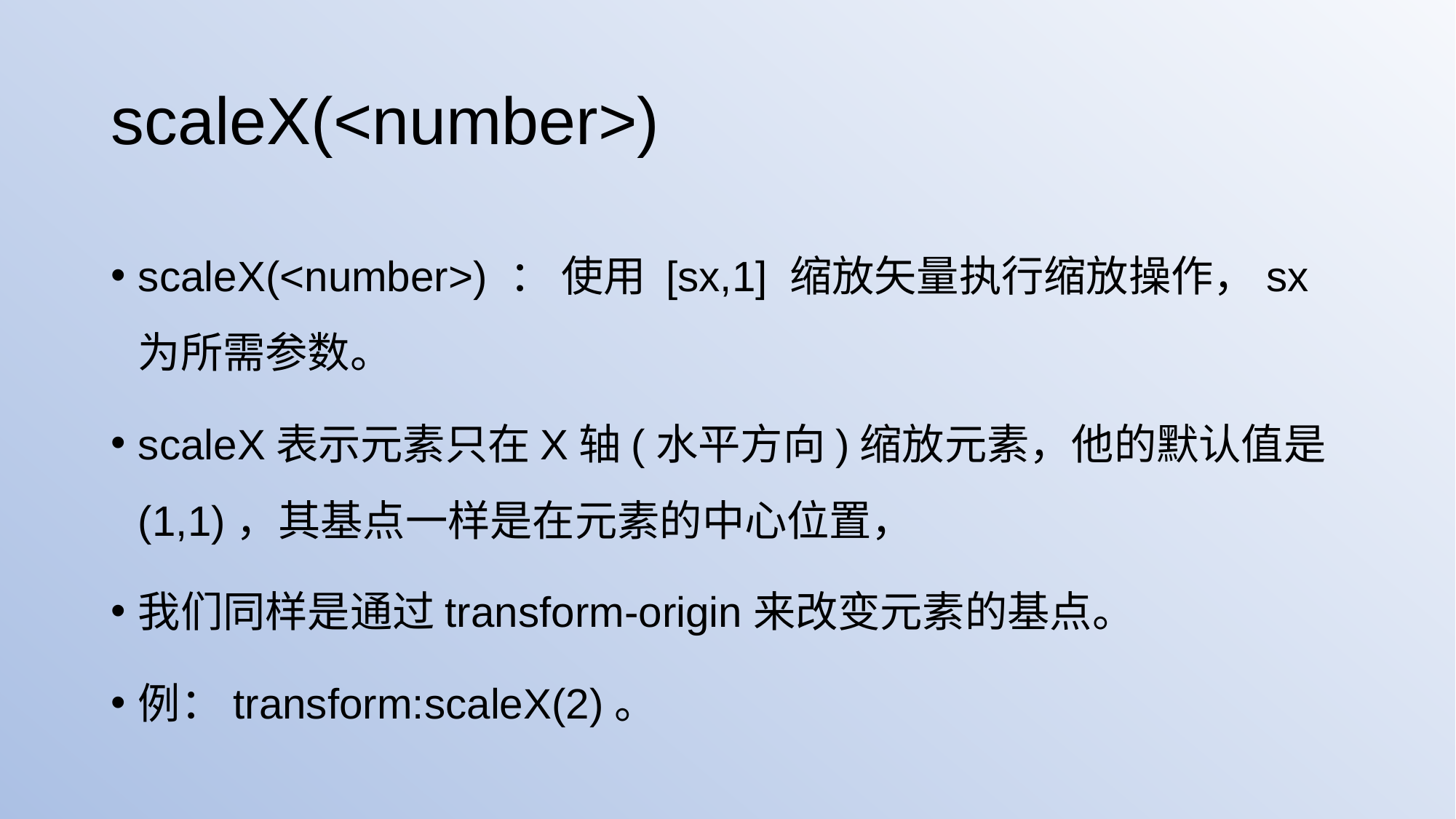

# scaleX(<number>)
scaleX(<number>) ： 使用 [sx,1] 缩放矢量执行缩放操作，sx为所需参数。
scaleX表示元素只在X轴(水平方向)缩放元素，他的默认值是(1,1)，其基点一样是在元素的中心位置，
我们同样是通过transform-origin来改变元素的基点。
例：transform:scaleX(2)。